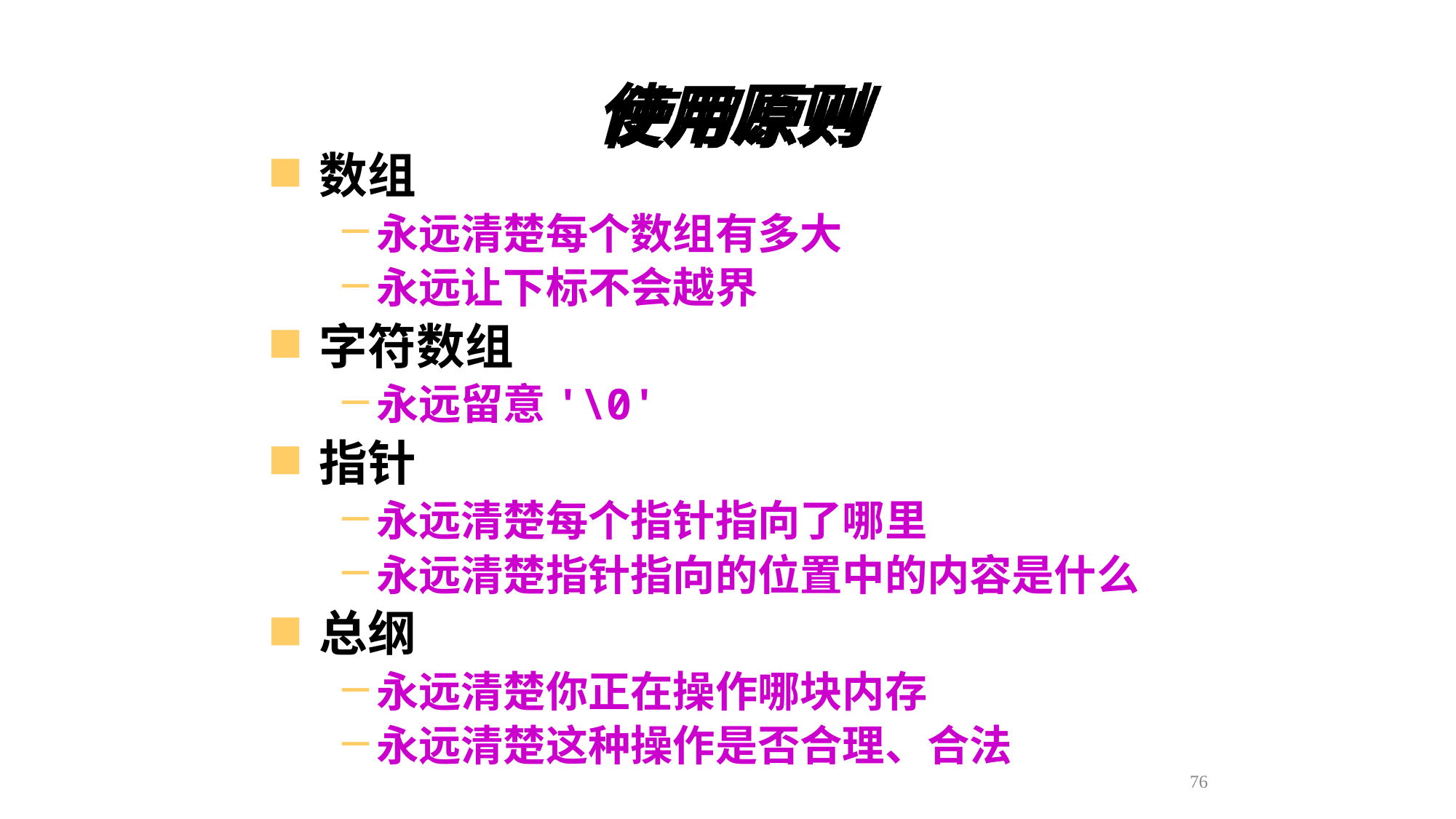

使用原则
数组
永远清楚每个数组有多大
永远让下标不会越界
字符数组
永远留意'\0'
指针
永远清楚每个指针指向了哪里
永远清楚指针指向的位置中的内容是什么
总纲
永远清楚你正在操作哪块内存
永远清楚这种操作是否合理、合法
76